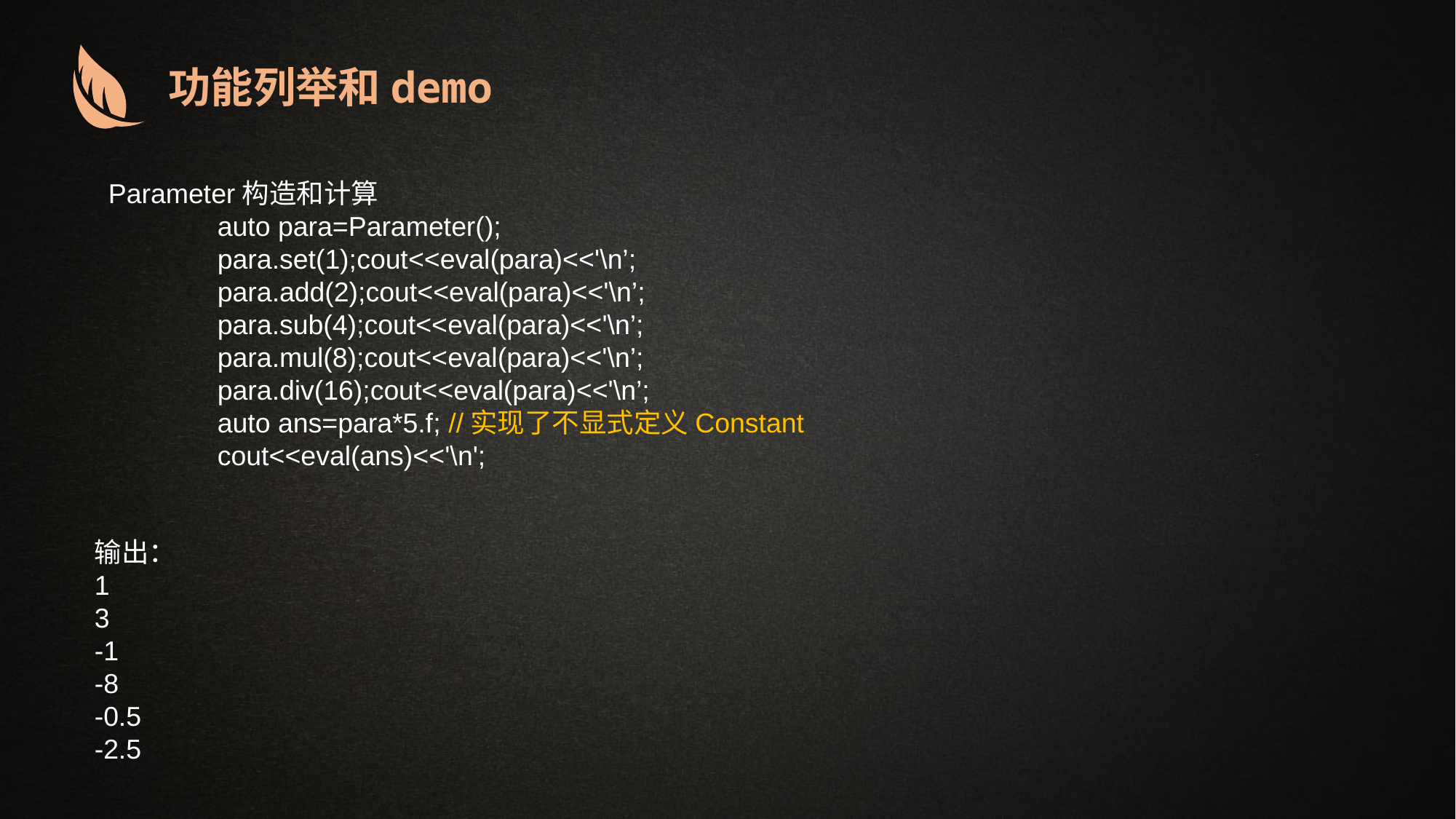

功能列举和demo

Parameter构造和计算
	auto para=Parameter();
	para.set(1);cout<<eval(para)<<'\n’;
	para.add(2);cout<<eval(para)<<'\n’;
	para.sub(4);cout<<eval(para)<<'\n’;
	para.mul(8);cout<<eval(para)<<'\n’;
	para.div(16);cout<<eval(para)<<'\n’;
	auto ans=para*5.f; //实现了不显式定义Constant
	cout<<eval(ans)<<'\n';
输出：
1
3
-1
-8
-0.5
-2.5